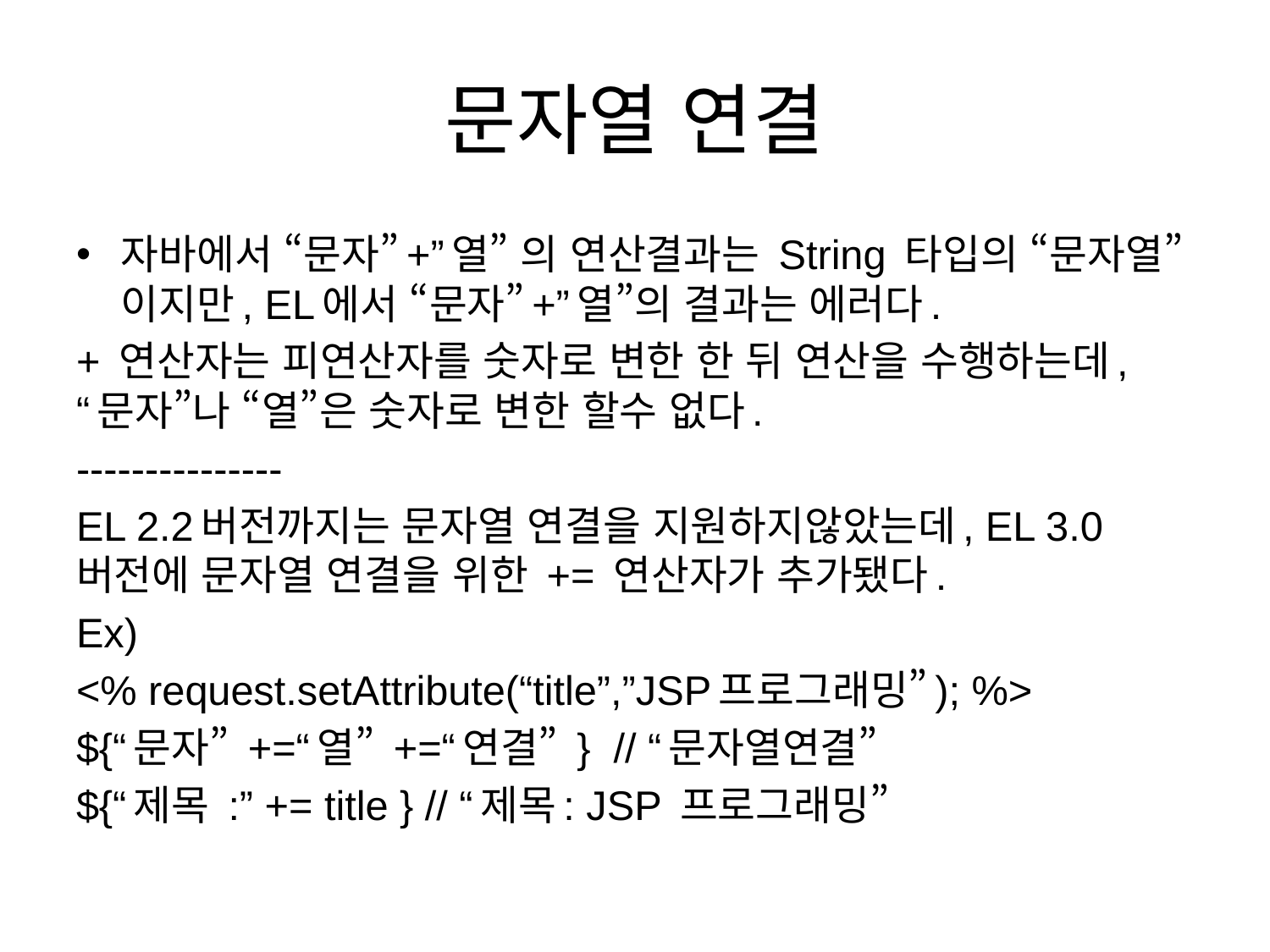

# 문자열 연결
자바에서 “문자”+”열” 의 연산결과는 String 타입의 “문자열”이지만, EL에서 “문자”+”열”의 결과는 에러다.
+ 연산자는 피연산자를 숫자로 변한 한 뒤 연산을 수행하는데, “문자”나 “열”은 숫자로 변한 할수 없다.
---------------
EL 2.2버전까지는 문자열 연결을 지원하지않았는데, EL 3.0 버전에 문자열 연결을 위한 += 연산자가 추가됐다.
Ex)
<% request.setAttribute(“title”,”JSP프로그래밍”); %>
${“문자” +=“열” +=“연결” }  // “문자열연결”
${“제목 :” += title } // “제목: JSP 프로그래밍”